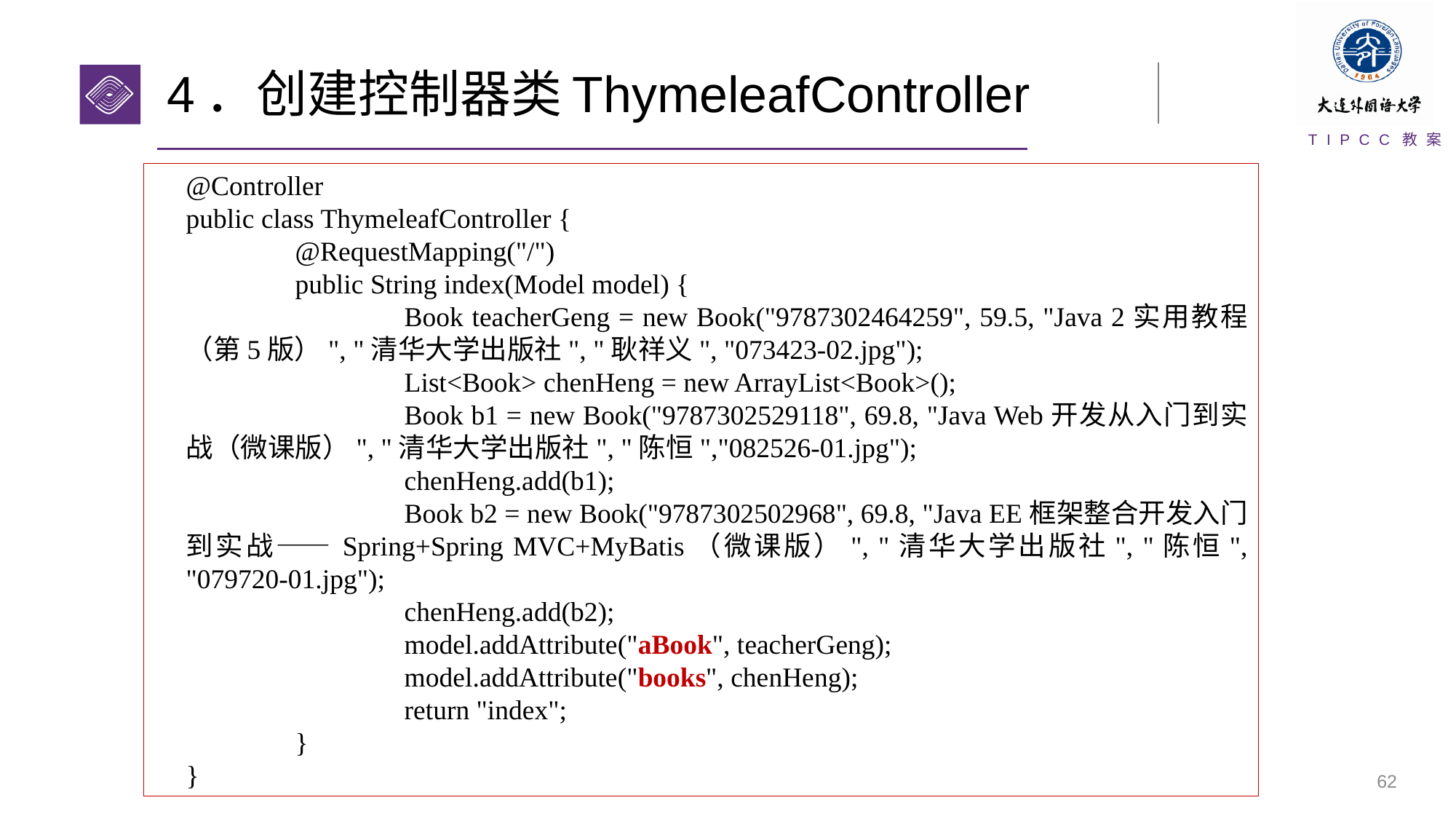

# 4．创建控制器类ThymeleafController
@Controller
public class ThymeleafController {
	@RequestMapping("/")
	public String index(Model model) {
		Book teacherGeng = new Book("9787302464259", 59.5, "Java 2实用教程（第5版）", "清华大学出版社", "耿祥义", "073423-02.jpg");
		List<Book> chenHeng = new ArrayList<Book>();
		Book b1 = new Book("9787302529118", 69.8, "Java Web开发从入门到实战（微课版）", "清华大学出版社", "陈恒","082526-01.jpg");
		chenHeng.add(b1);
		Book b2 = new Book("9787302502968", 69.8, "Java EE框架整合开发入门到实战——Spring+Spring MVC+MyBatis（微课版）", "清华大学出版社", "陈恒", "079720-01.jpg");
		chenHeng.add(b2);
		model.addAttribute("aBook", teacherGeng);
		model.addAttribute("books", chenHeng);
		return "index";
	}
}
62